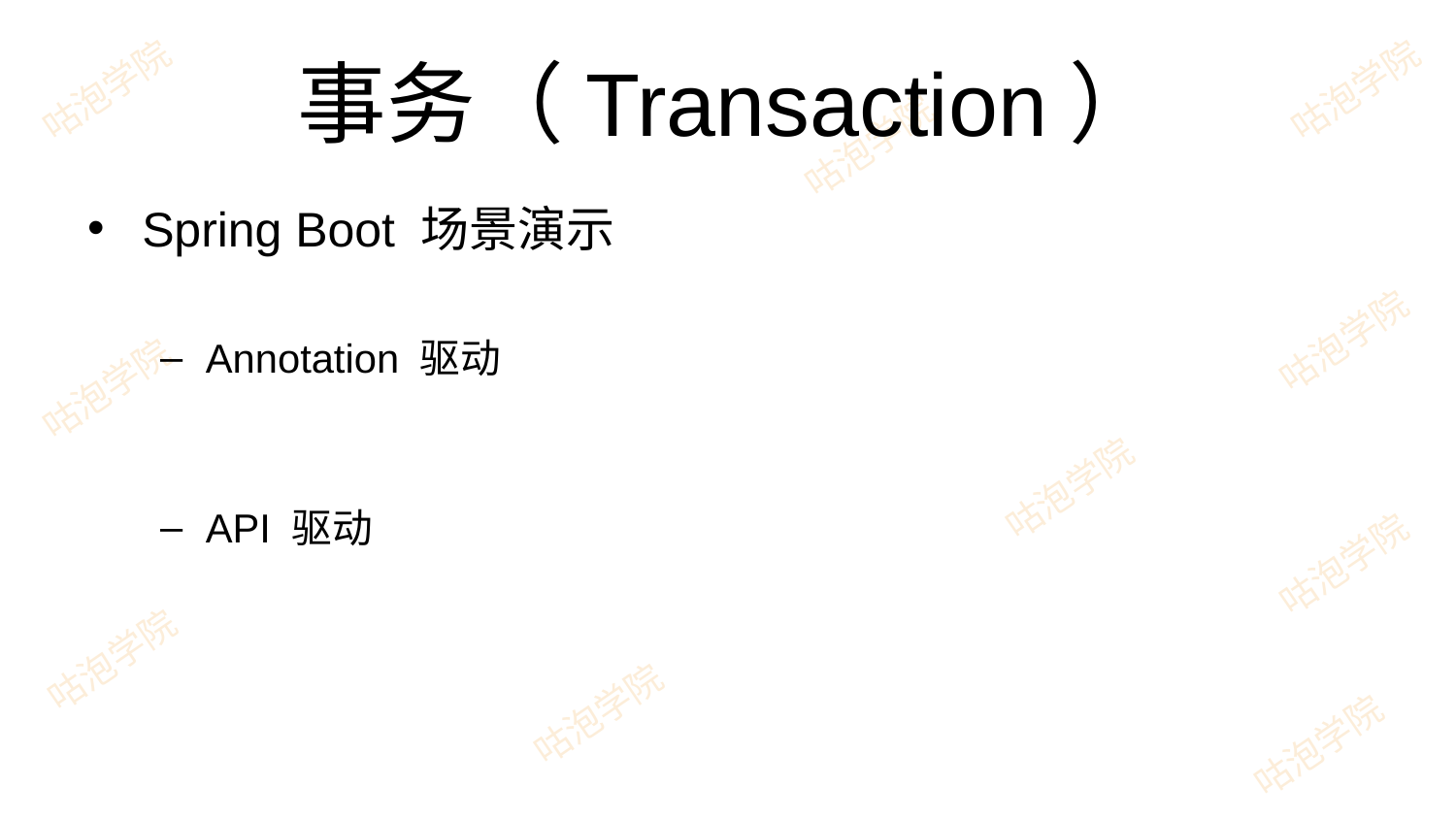

# 事务（Transaction）
Spring Boot 场景演示

Annotation 驱动

API 驱动